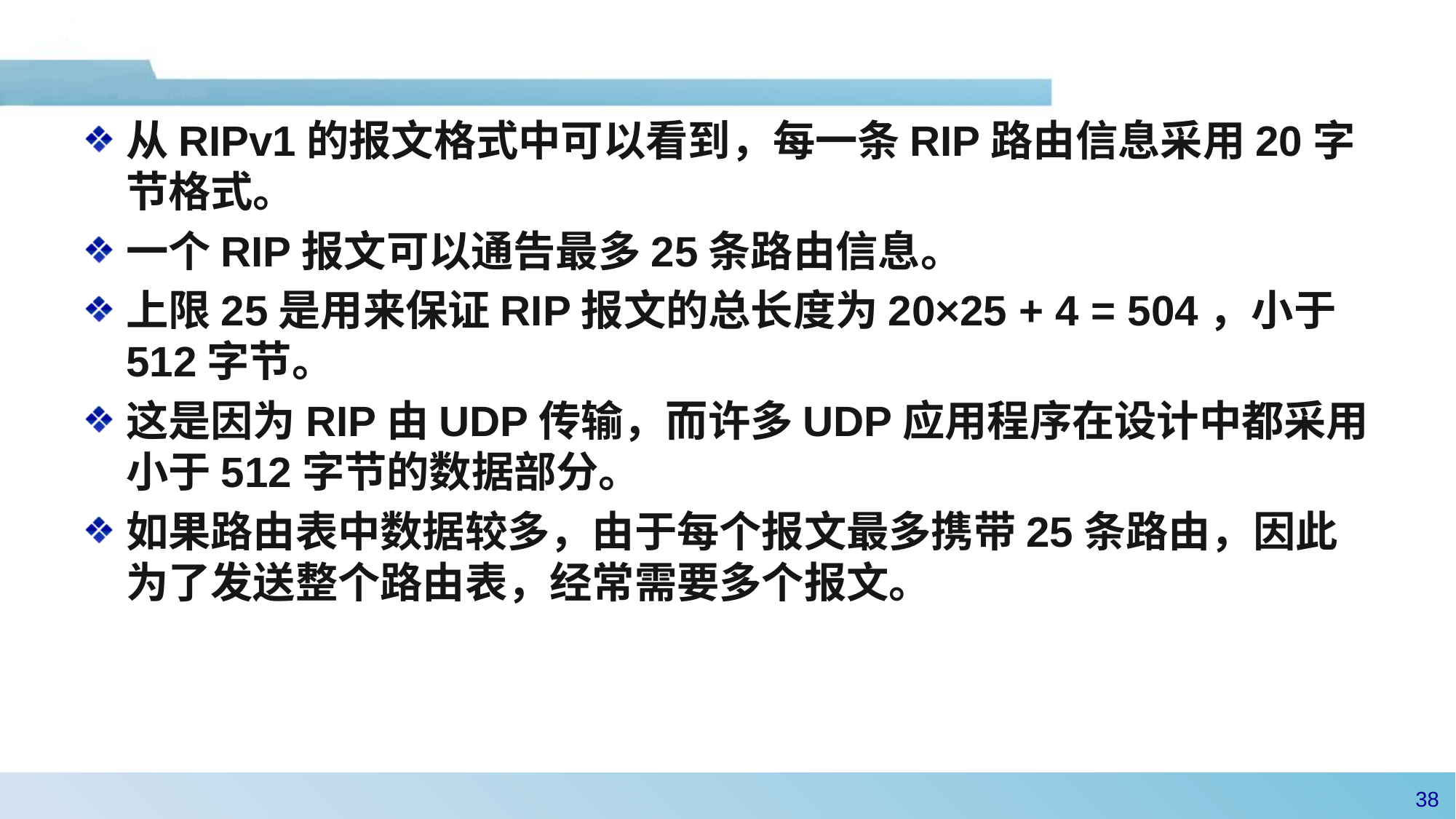

从RIPv1的报文格式中可以看到，每一条RIP路由信息采用20字节格式。
一个RIP报文可以通告最多25条路由信息。
上限25是用来保证RIP报文的总长度为20×25 + 4 = 504，小于512字节。
这是因为RIP由UDP传输，而许多UDP应用程序在设计中都采用小于512字节的数据部分。
如果路由表中数据较多，由于每个报文最多携带25条路由，因此为了发送整个路由表，经常需要多个报文。
38